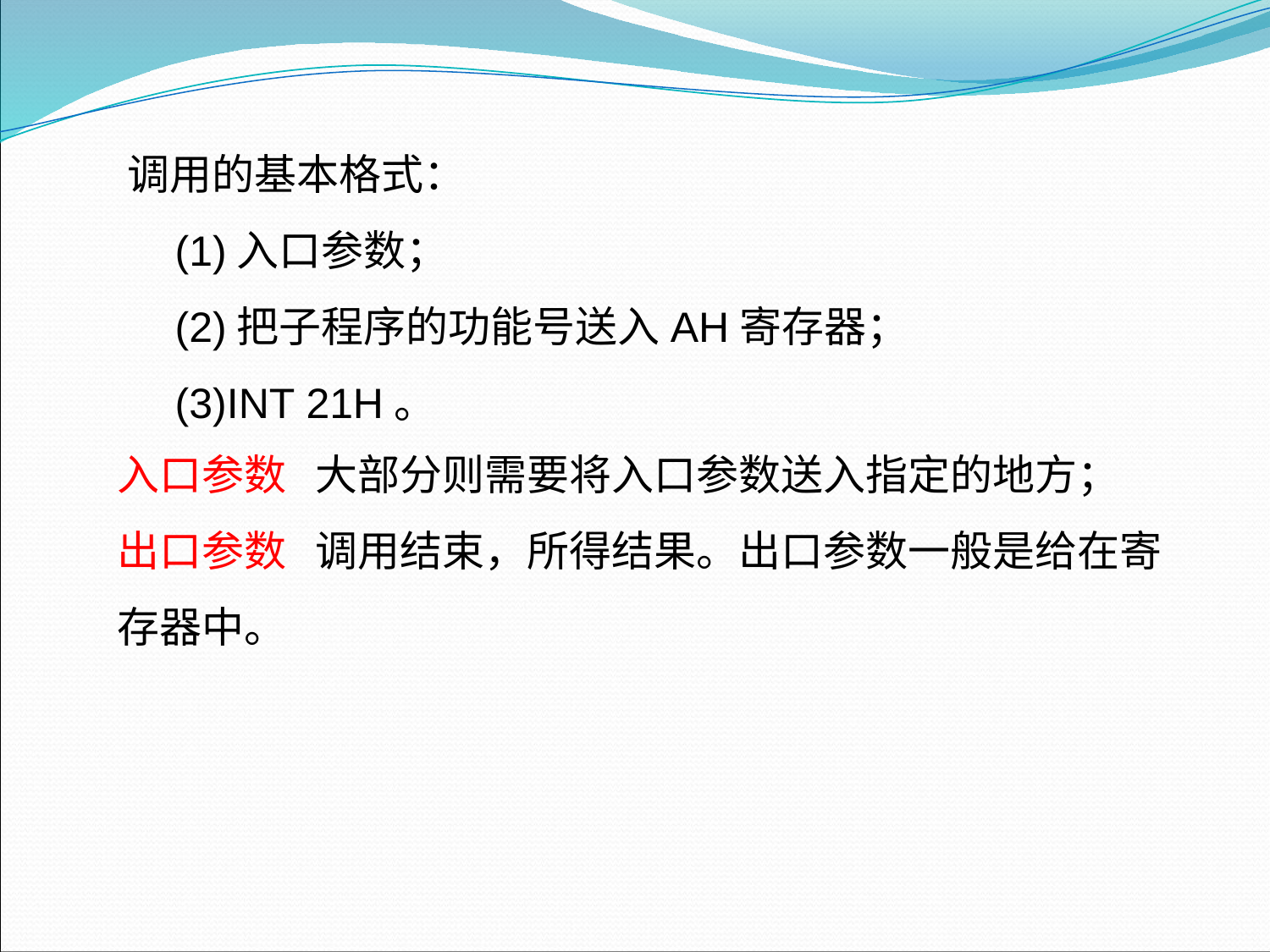

调用的基本格式：
    (1)入口参数；
    (2)把子程序的功能号送入AH寄存器；
    (3)INT 21H。

入口参数   大部分则需要将入口参数送入指定的地方；
出口参数   调用结束，所得结果。出口参数一般是给在寄存器中。